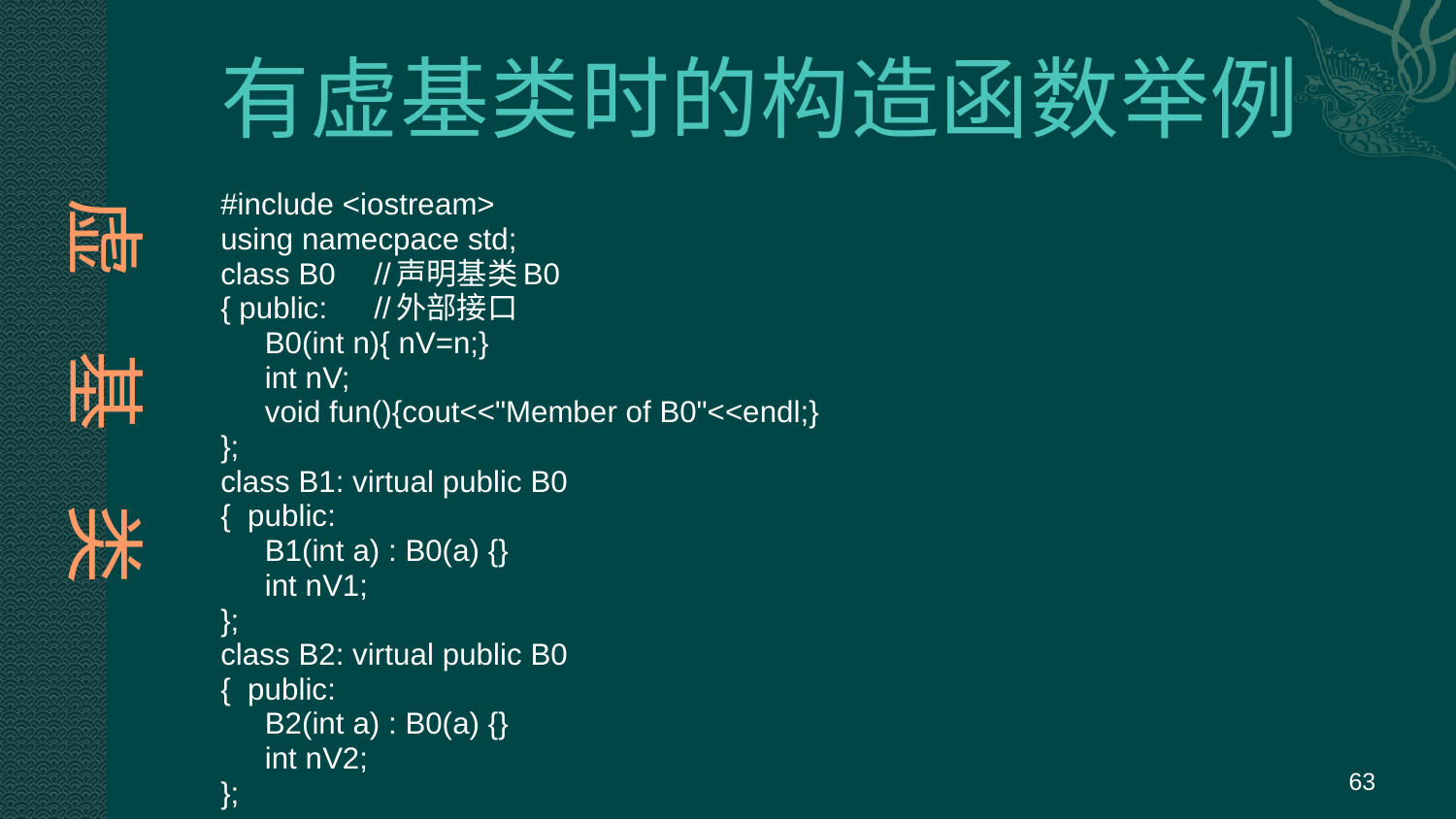

# 有虚基类时的构造函数举例
    虚    基    类
#include <iostream>
using namecpace std;
class B0	//声明基类B0
{ public:	//外部接口
	B0(int n){ nV=n;}
	int nV;
	void fun(){cout<<"Member of B0"<<endl;}
};
class B1: virtual public B0
{  public:
	B1(int a) : B0(a) {}
	int nV1;
};
class B2: virtual public B0
{  public:
	B2(int a) : B0(a) {}
	int nV2;
};
63